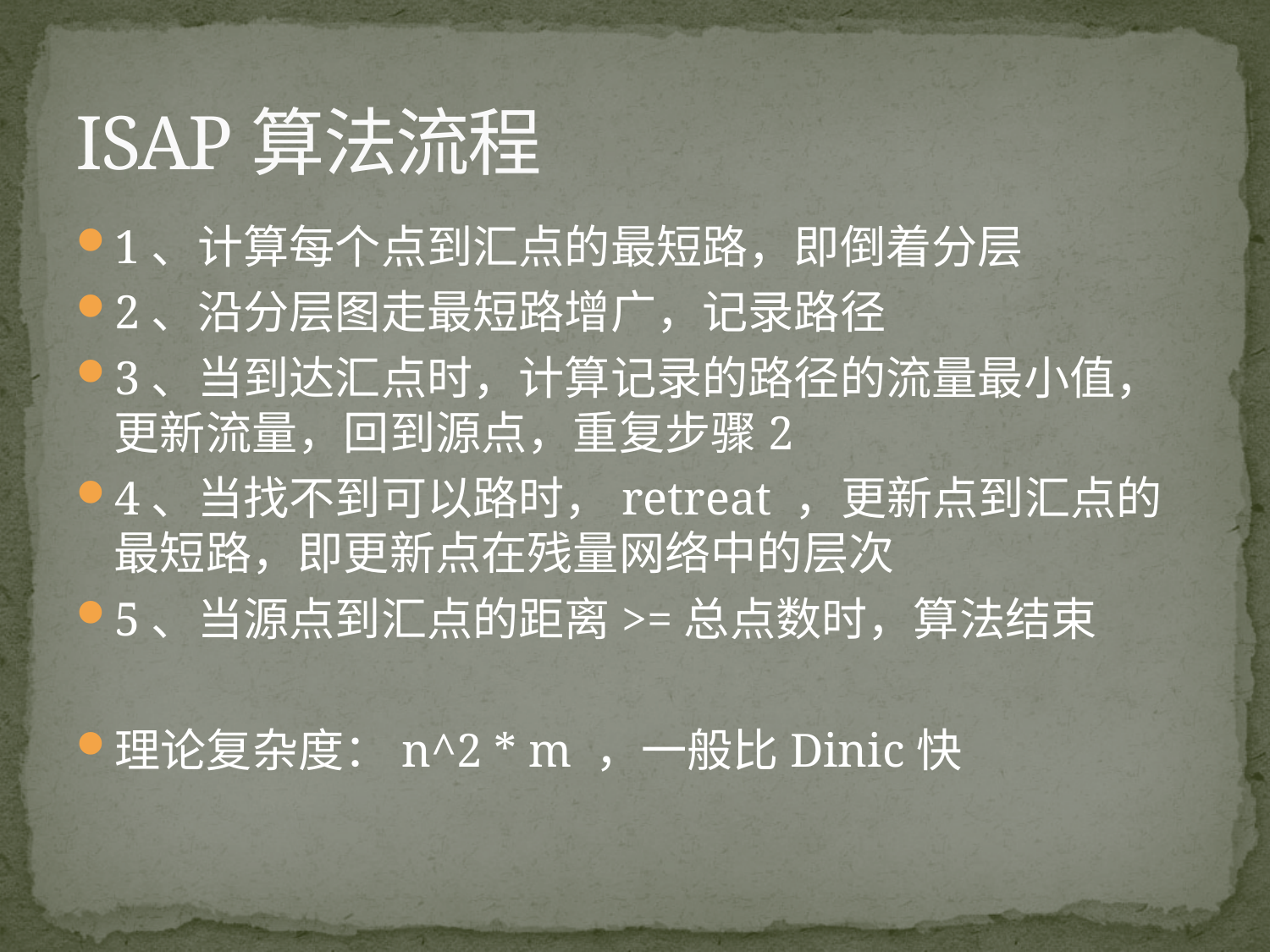

# ISAP算法流程
1、计算每个点到汇点的最短路，即倒着分层
2、沿分层图走最短路增广，记录路径
3、当到达汇点时，计算记录的路径的流量最小值，更新流量，回到源点，重复步骤2
4、当找不到可以路时，retreat ，更新点到汇点的最短路，即更新点在残量网络中的层次
5、当源点到汇点的距离>=总点数时，算法结束

理论复杂度：n^2 * m ，一般比Dinic快